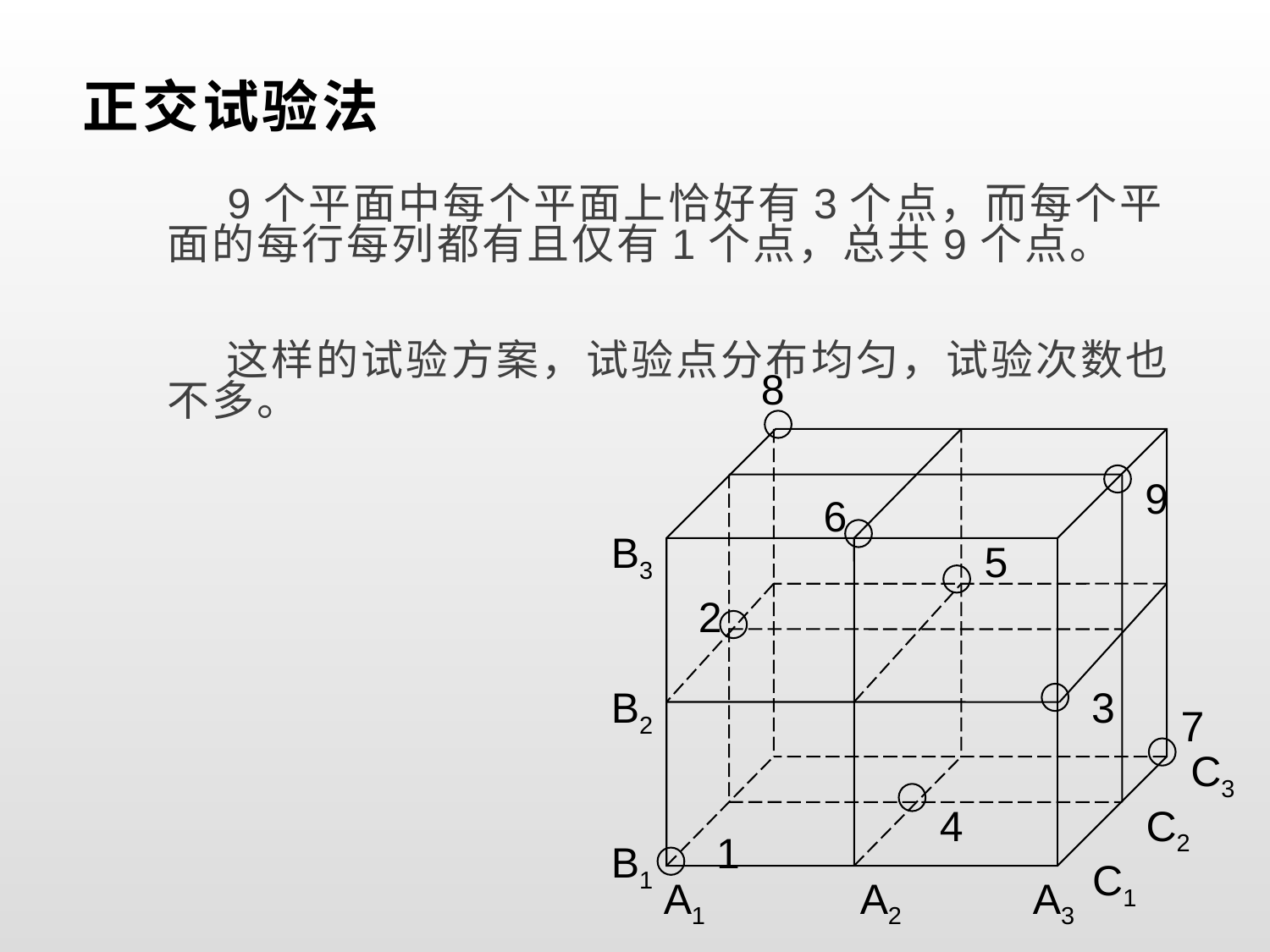

# 正交试验法
          9个平面中每个平面上恰好有3个点，而每个平面的每行每列都有且仅有1个点，总共9个点。

           这样的试验方案，试验点分布均匀，试验次数也不多。
8

B3

B2

C3

C2

B1
C1
A1
A2
A3
9

6

5

2

3

7

4
1